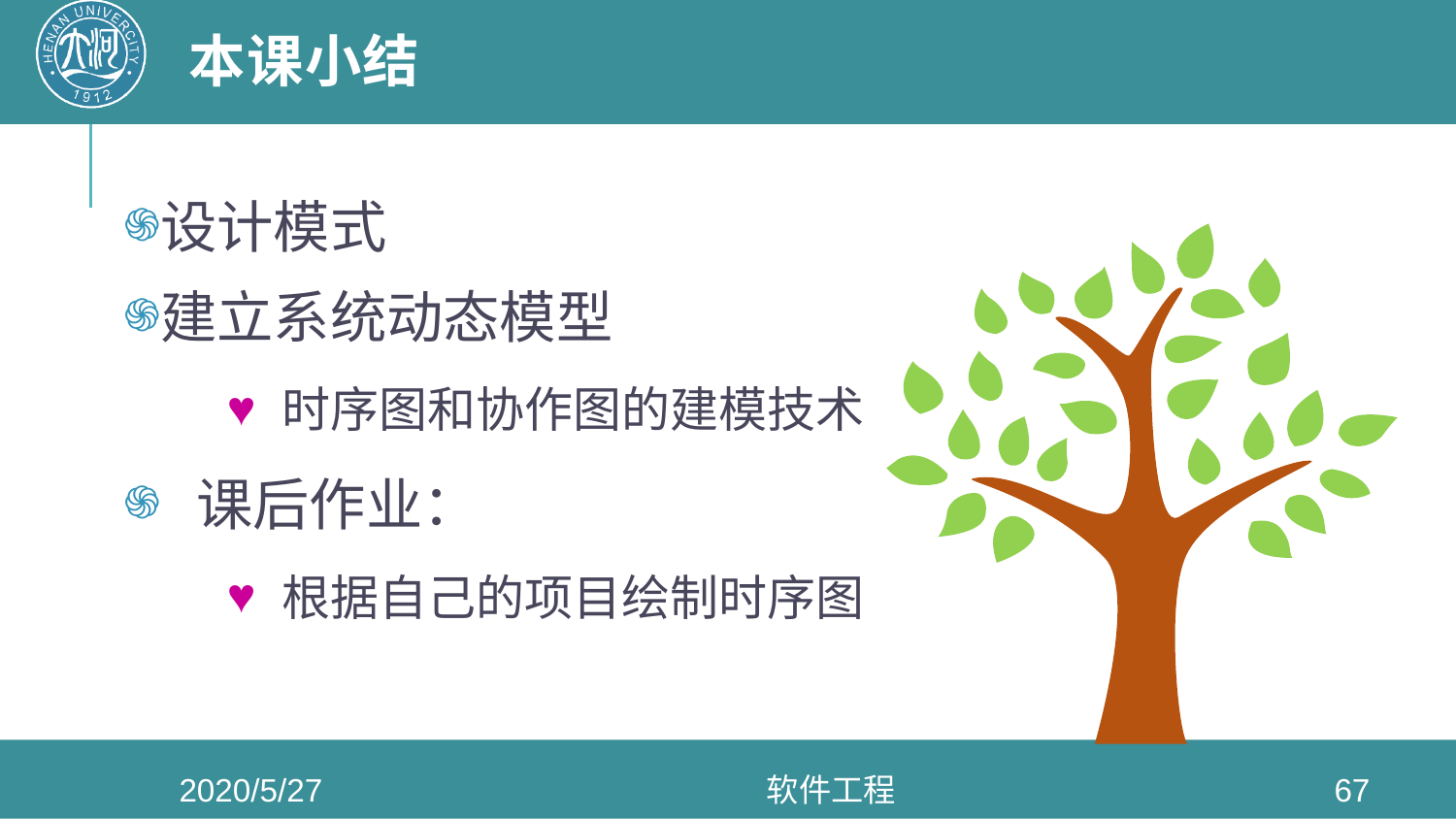

# 本课小结
设计模式
建立系统动态模型
时序图和协作图的建模技术
课后作业：
根据自己的项目绘制时序图

2020/5/27
软件工程
67